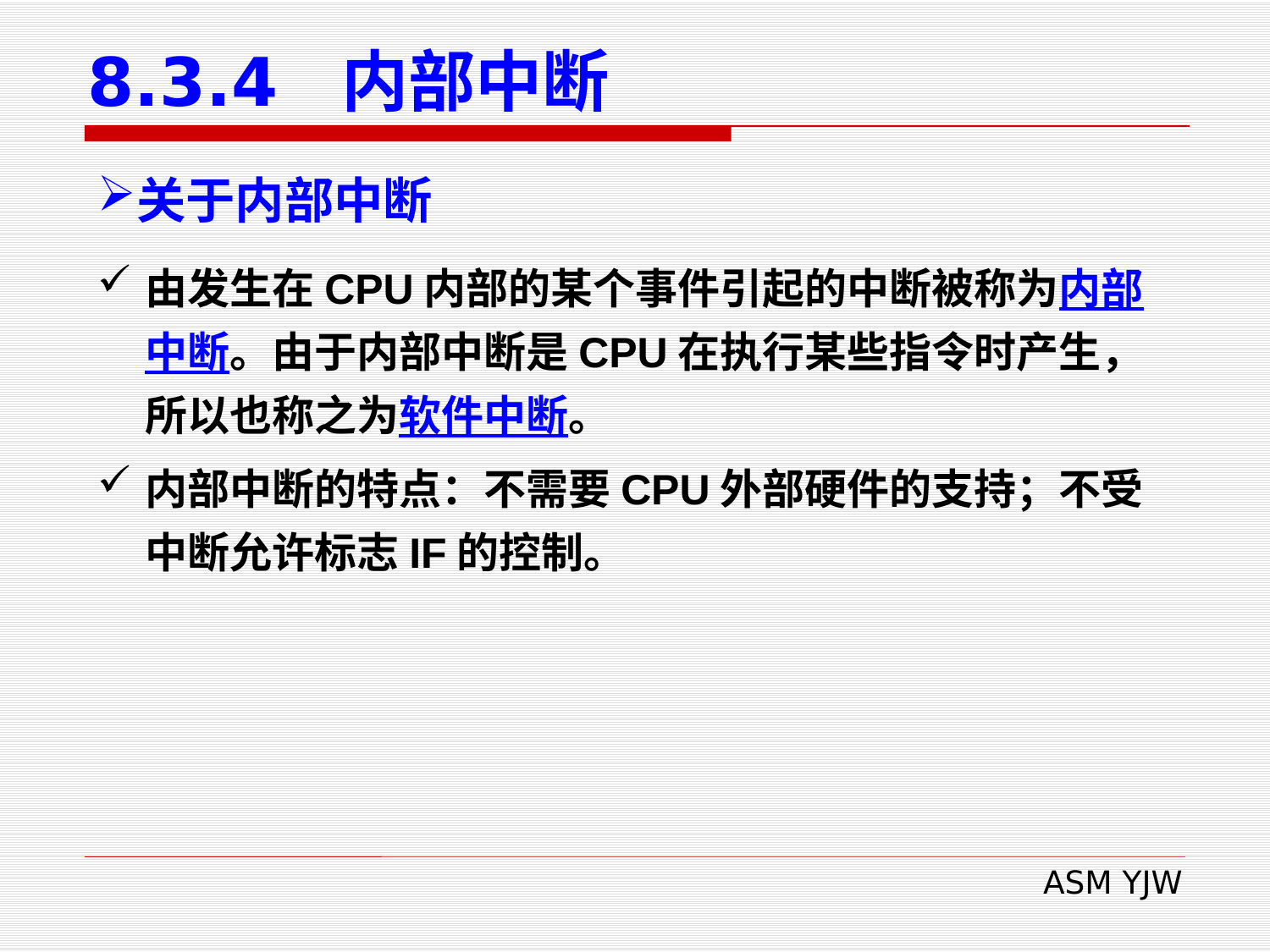

# 8.3.4  内部中断
关于内部中断
由发生在CPU内部的某个事件引起的中断被称为内部中断。由于内部中断是CPU在执行某些指令时产生，所以也称之为软件中断。
内部中断的特点：不需要CPU外部硬件的支持；不受中断允许标志IF的控制。